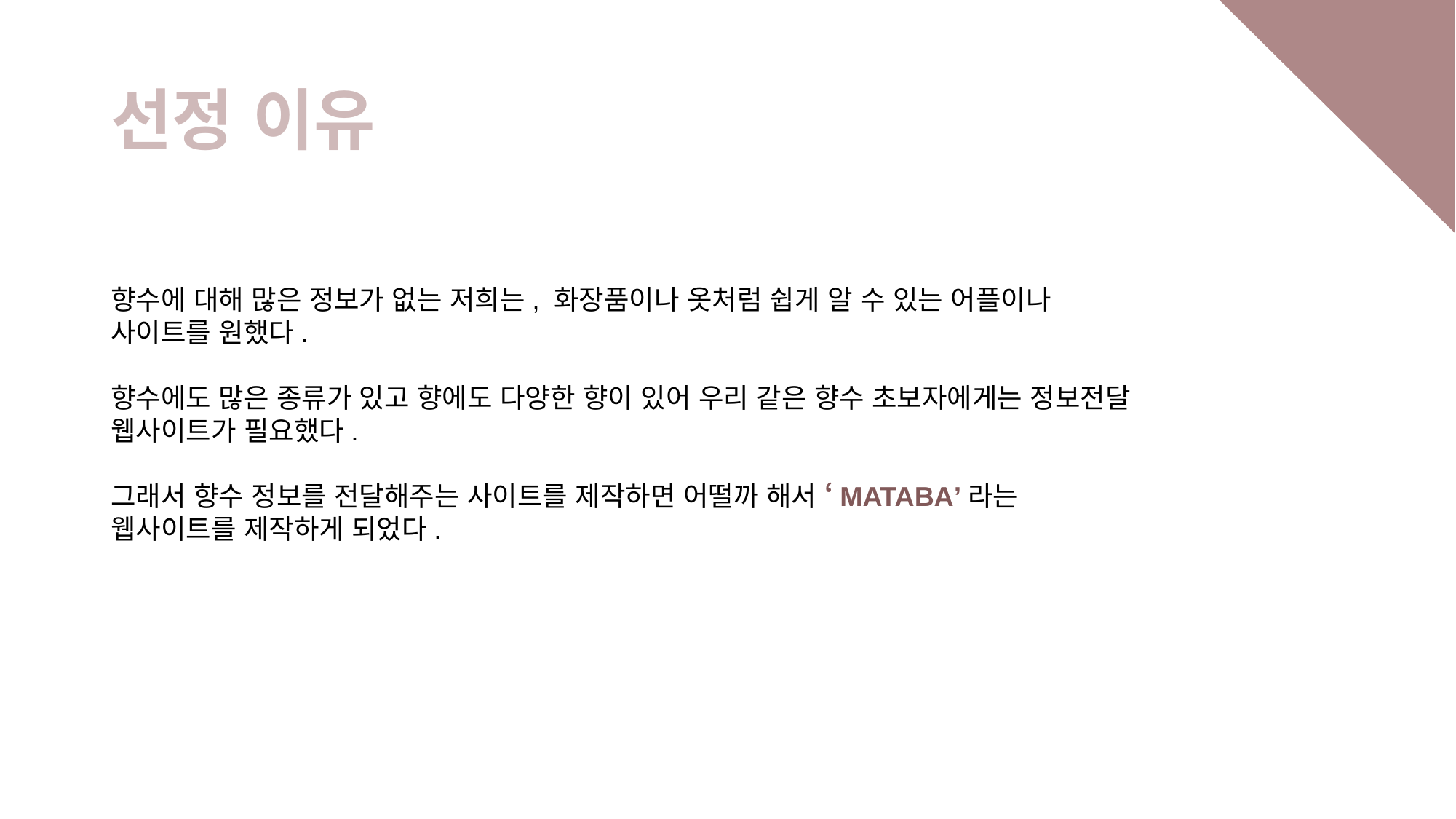

# 선정 이유
향수에 대해 많은 정보가 없는 저희는, 화장품이나 옷처럼 쉽게 알 수 있는 어플이나 사이트를 원했다.

향수에도 많은 종류가 있고 향에도 다양한 향이 있어 우리 같은 향수 초보자에게는 정보전달 웹사이트가 필요했다.

그래서 향수 정보를 전달해주는 사이트를 제작하면 어떨까 해서 ‘MATABA’라는 웹사이트를 제작하게 되었다.